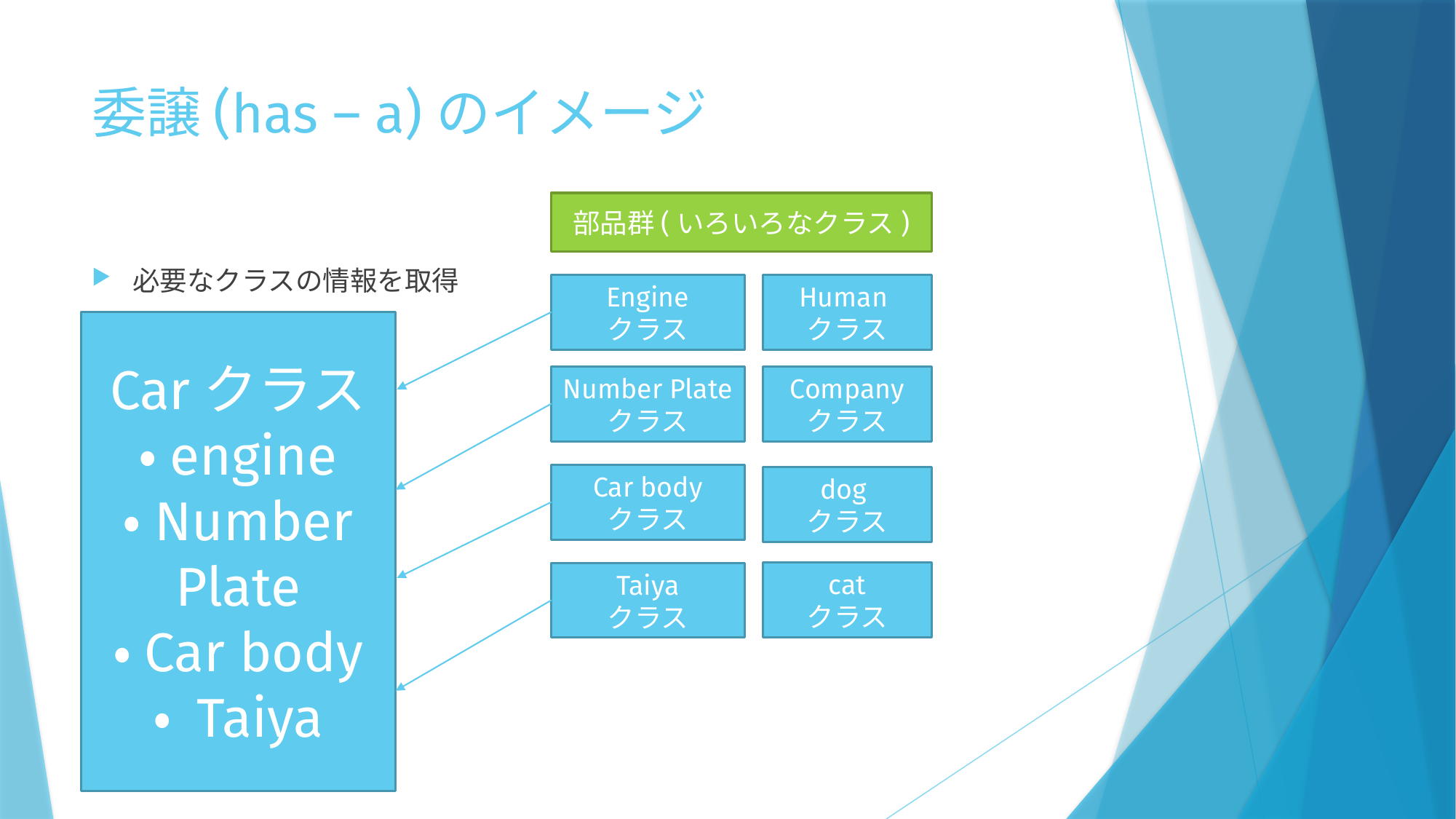

# 委譲(has – a)のイメージ
部品群(いろいろなクラス)
必要なクラスの情報を取得
。
Engine
クラス
Human
クラス
Carクラス
・engine
・Number Plate
・Car body
・ Taiya
Number Plate
クラス
Company
クラス
Car body
クラス
dog
クラス
cat
クラス
Taiya
クラス